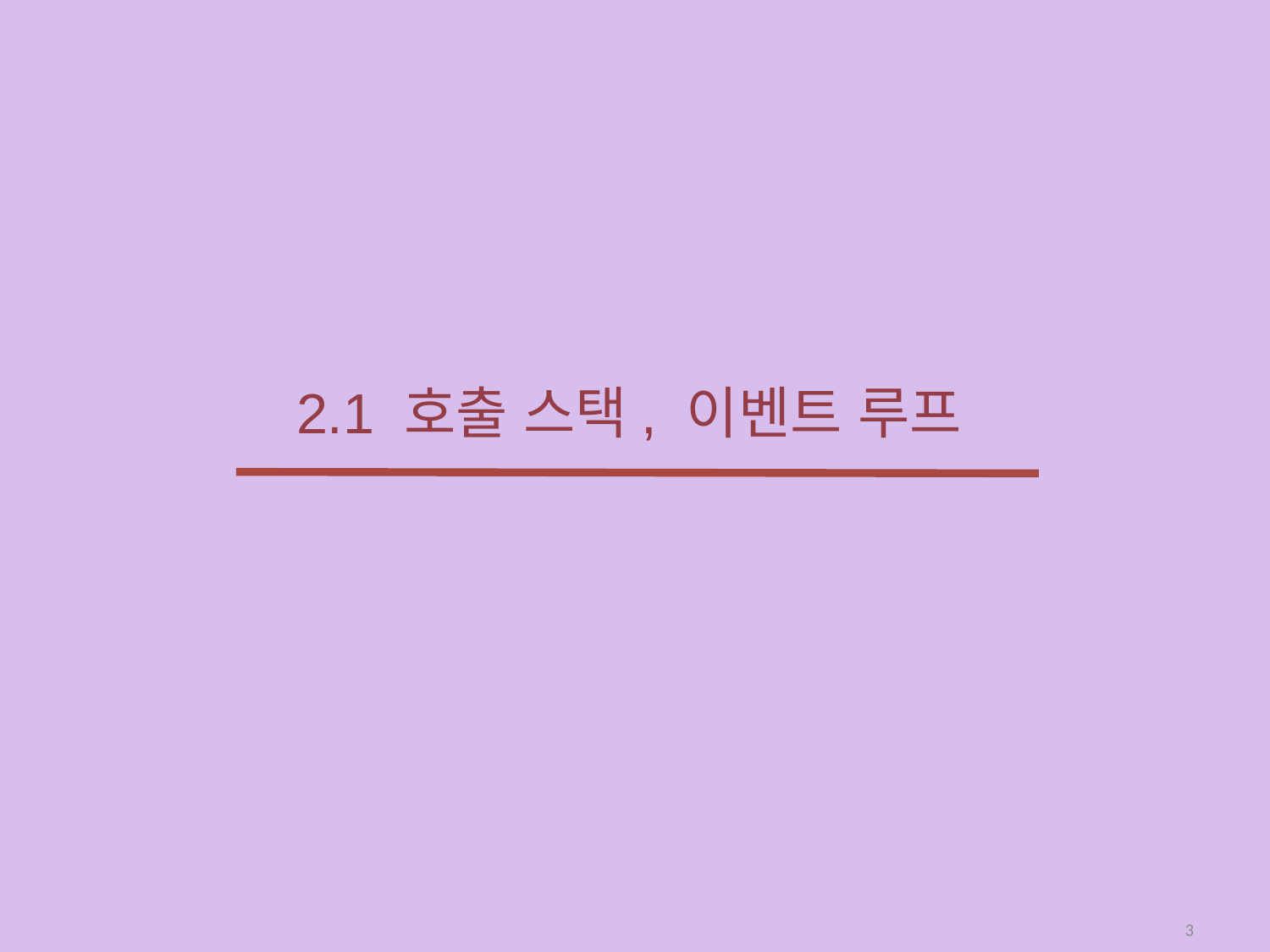

# 2.1 호출 스택, 이벤트 루프
3